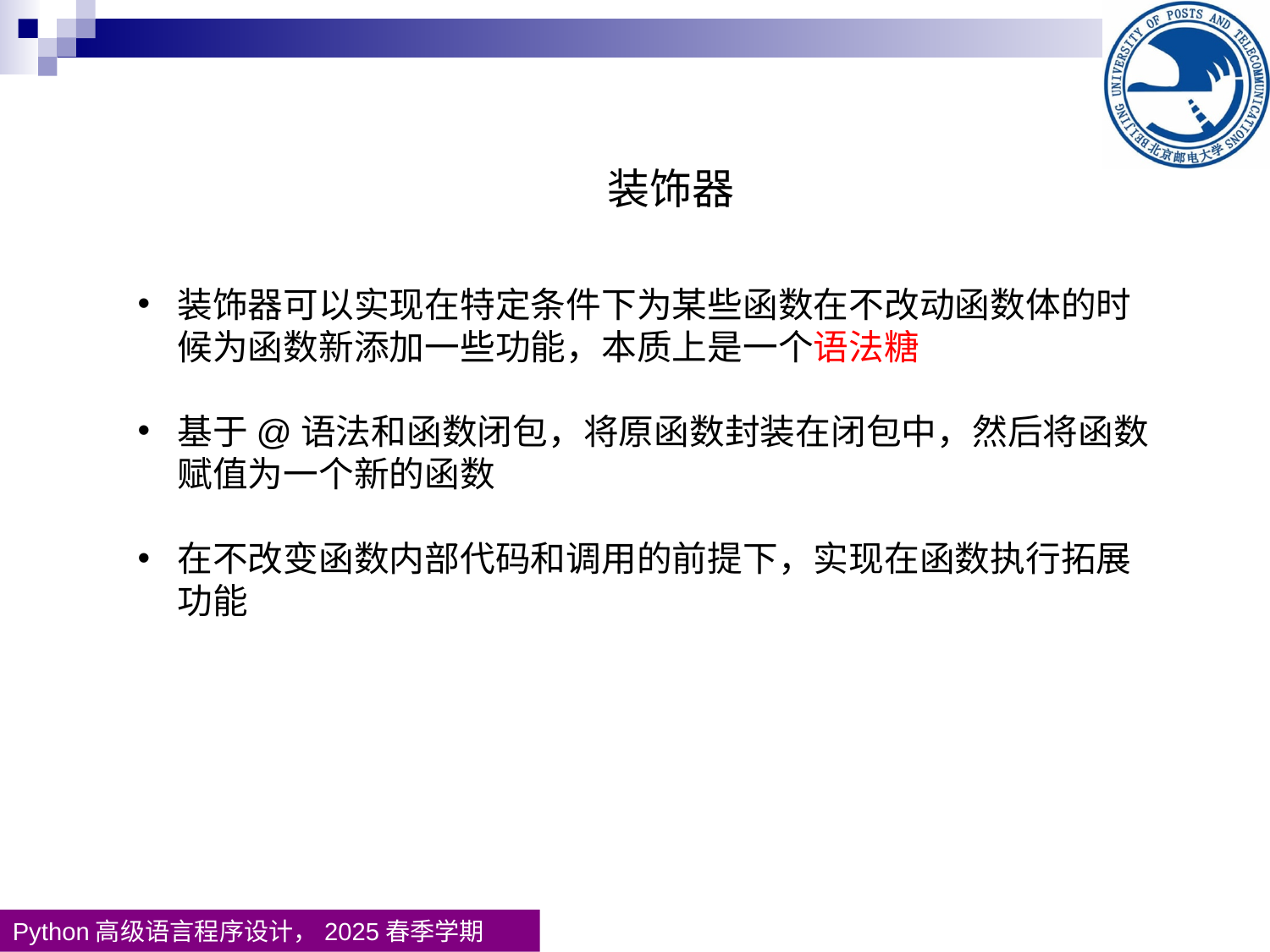

装饰器
装饰器可以实现在特定条件下为某些函数在不改动函数体的时候为函数新添加一些功能，本质上是一个语法糖

基于@语法和函数闭包，将原函数封装在闭包中，然后将函数赋值为一个新的函数

在不改变函数内部代码和调用的前提下，实现在函数执行拓展功能